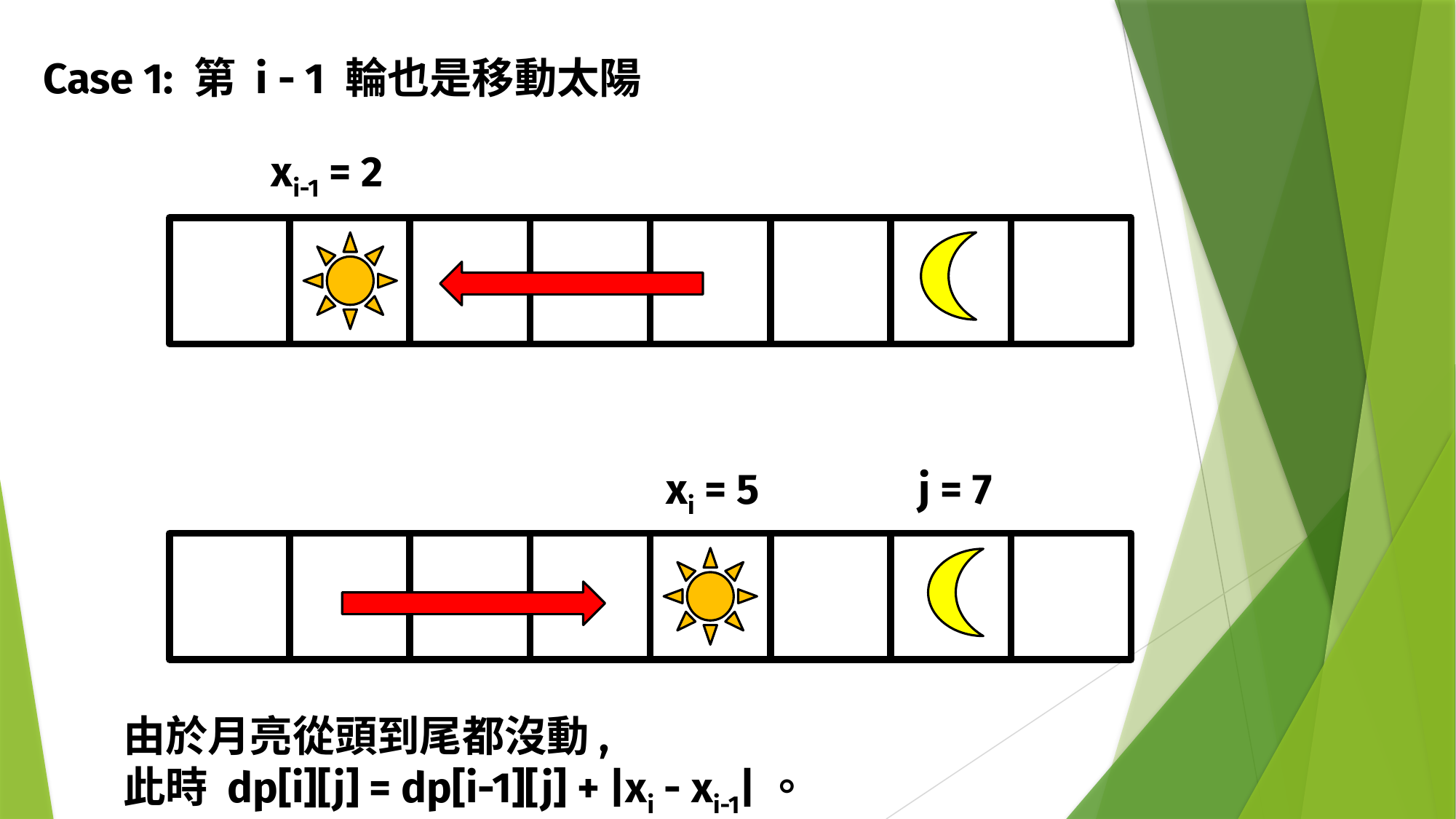

Case 1: 第 i - 1 輪也是移動太陽
xi-1 = 2

xi = 5
j = 7

由於月亮從頭到尾都沒動,
此時 dp[i][j] = dp[i-1][j] + |xi - xi-1|。